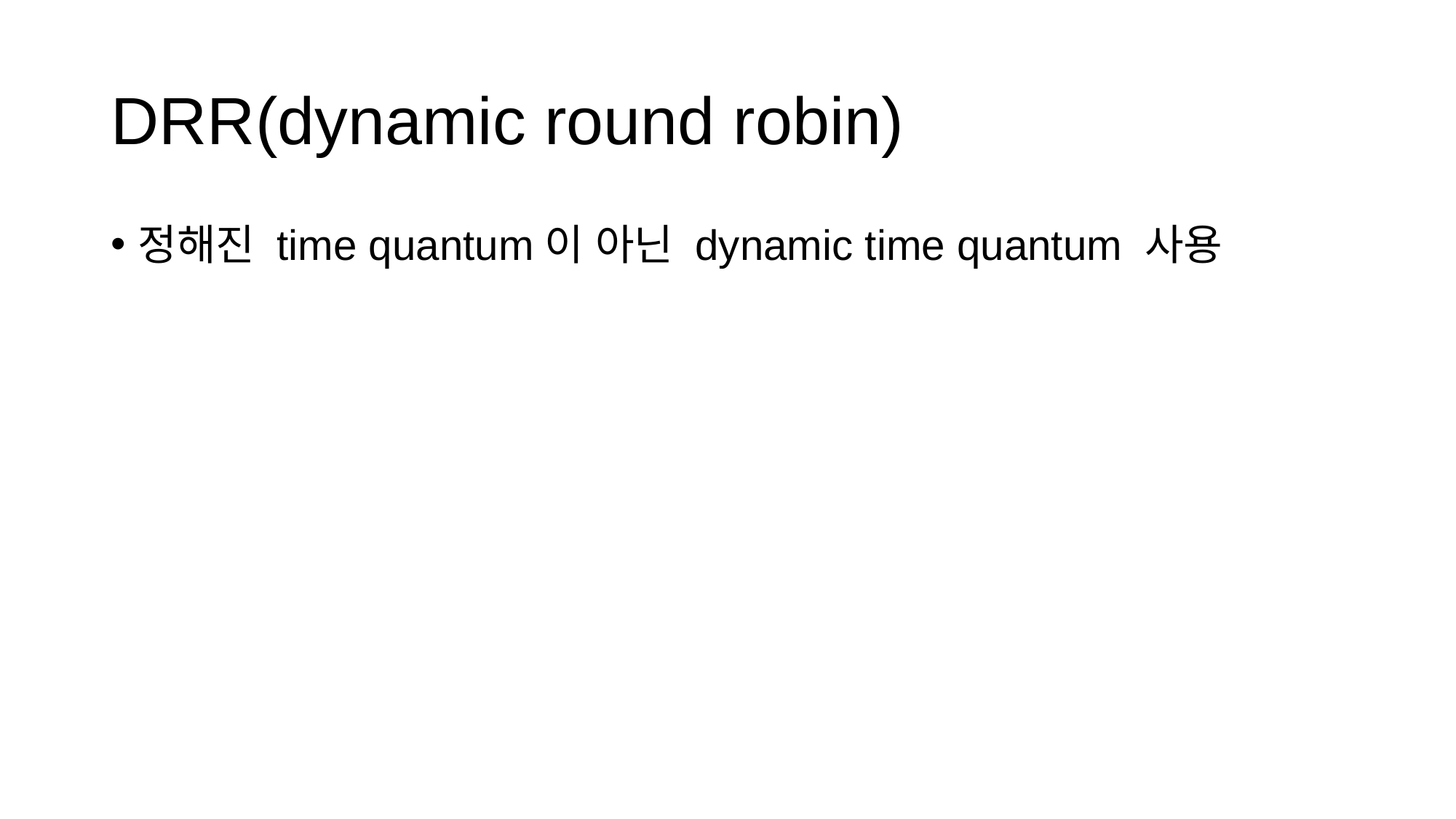

# DRR(dynamic round robin)
정해진 time quantum이 아닌 dynamic time quantum 사용